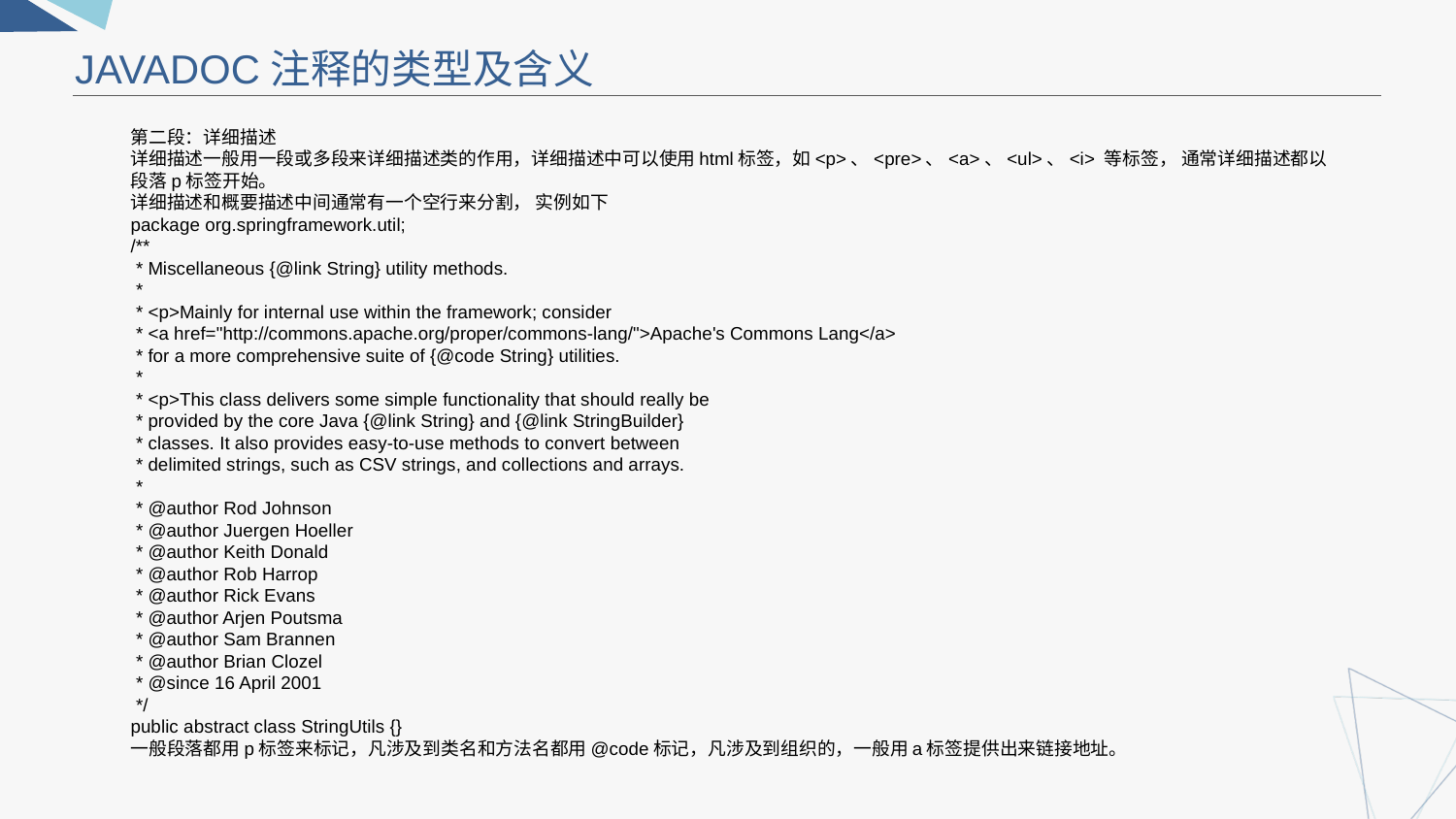

JAVADOC注释的类型及含义
第二段：详细描述
详细描述一般用一段或多段来详细描述类的作用，详细描述中可以使用html标签，如<p>、<pre>、<a>、<ul>、<i> 等标签， 通常详细描述都以段落p标签开始。
详细描述和概要描述中间通常有一个空行来分割， 实例如下
package org.springframework.util;
/**
 * Miscellaneous {@link String} utility methods.
 *
 * <p>Mainly for internal use within the framework; consider
 * <a href="http://commons.apache.org/proper/commons-lang/">Apache's Commons Lang</a>
 * for a more comprehensive suite of {@code String} utilities.
 *
 * <p>This class delivers some simple functionality that should really be
 * provided by the core Java {@link String} and {@link StringBuilder}
 * classes. It also provides easy-to-use methods to convert between
 * delimited strings, such as CSV strings, and collections and arrays.
 *
 * @author Rod Johnson
 * @author Juergen Hoeller
 * @author Keith Donald
 * @author Rob Harrop
 * @author Rick Evans
 * @author Arjen Poutsma
 * @author Sam Brannen
 * @author Brian Clozel
 * @since 16 April 2001
 */
public abstract class StringUtils {}
一般段落都用p标签来标记，凡涉及到类名和方法名都用@code标记，凡涉及到组织的，一般用a标签提供出来链接地址。